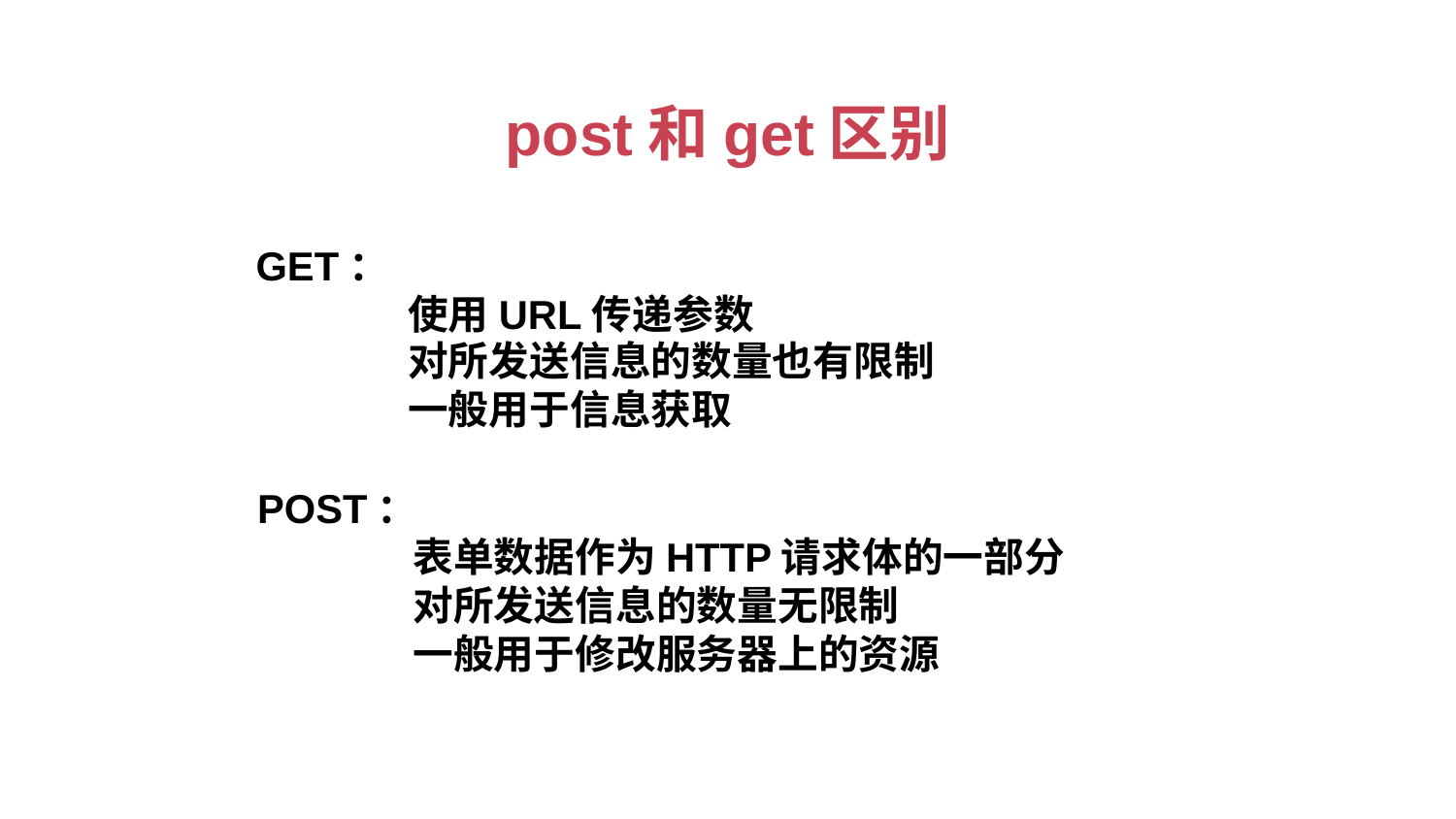

post和get区别
GET：
使用URL传递参数
对所发送信息的数量也有限制
一般用于信息获取
POST：
表单数据作为HTTP请求体的一部分
对所发送信息的数量无限制
一般用于修改服务器上的资源